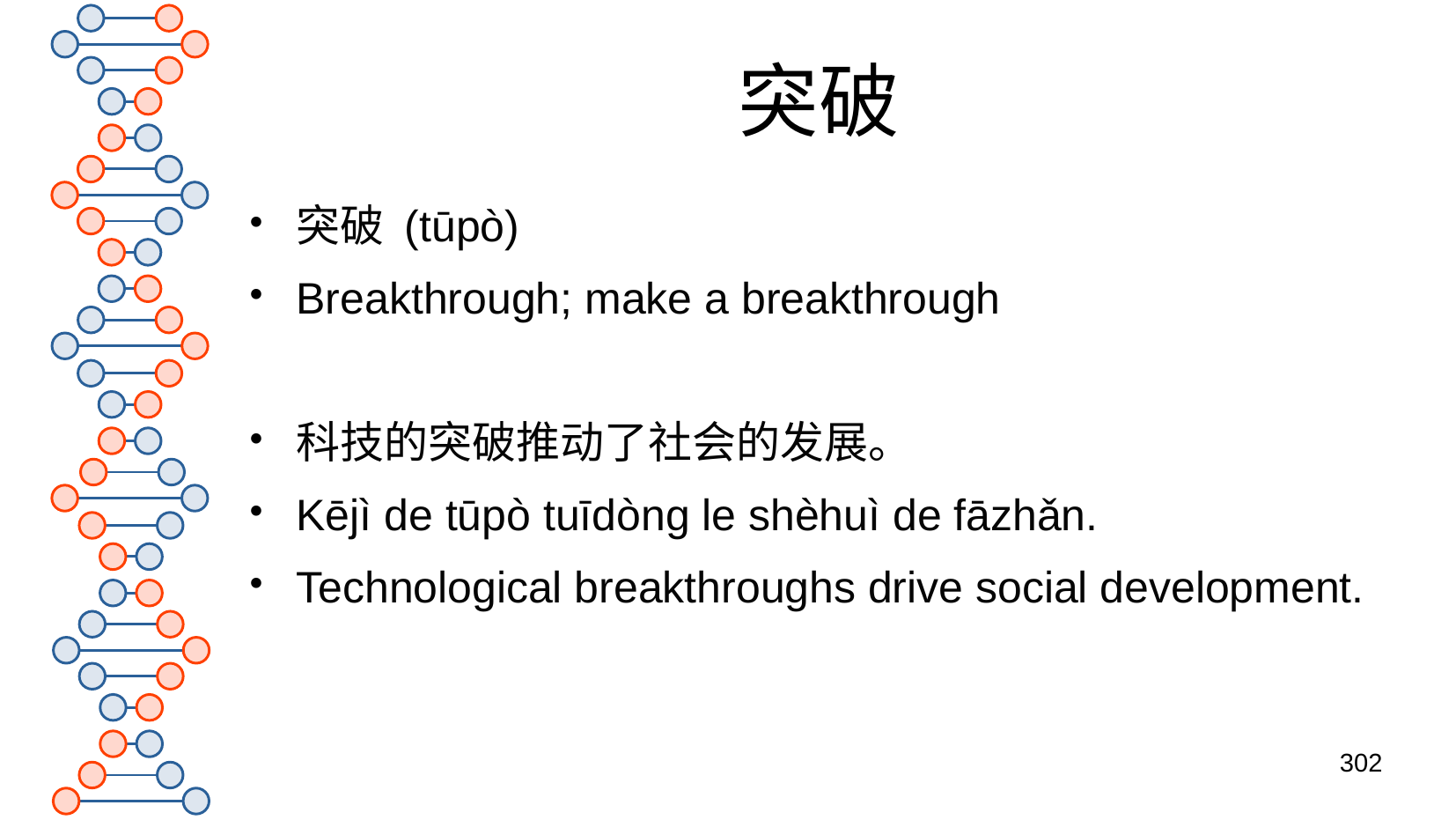

# 突破
突破 (tūpò)
Breakthrough; make a breakthrough

科技的突破推动了社会的发展。
Kējì de tūpò tuīdòng le shèhuì de fāzhǎn.
Technological breakthroughs drive social development.

302